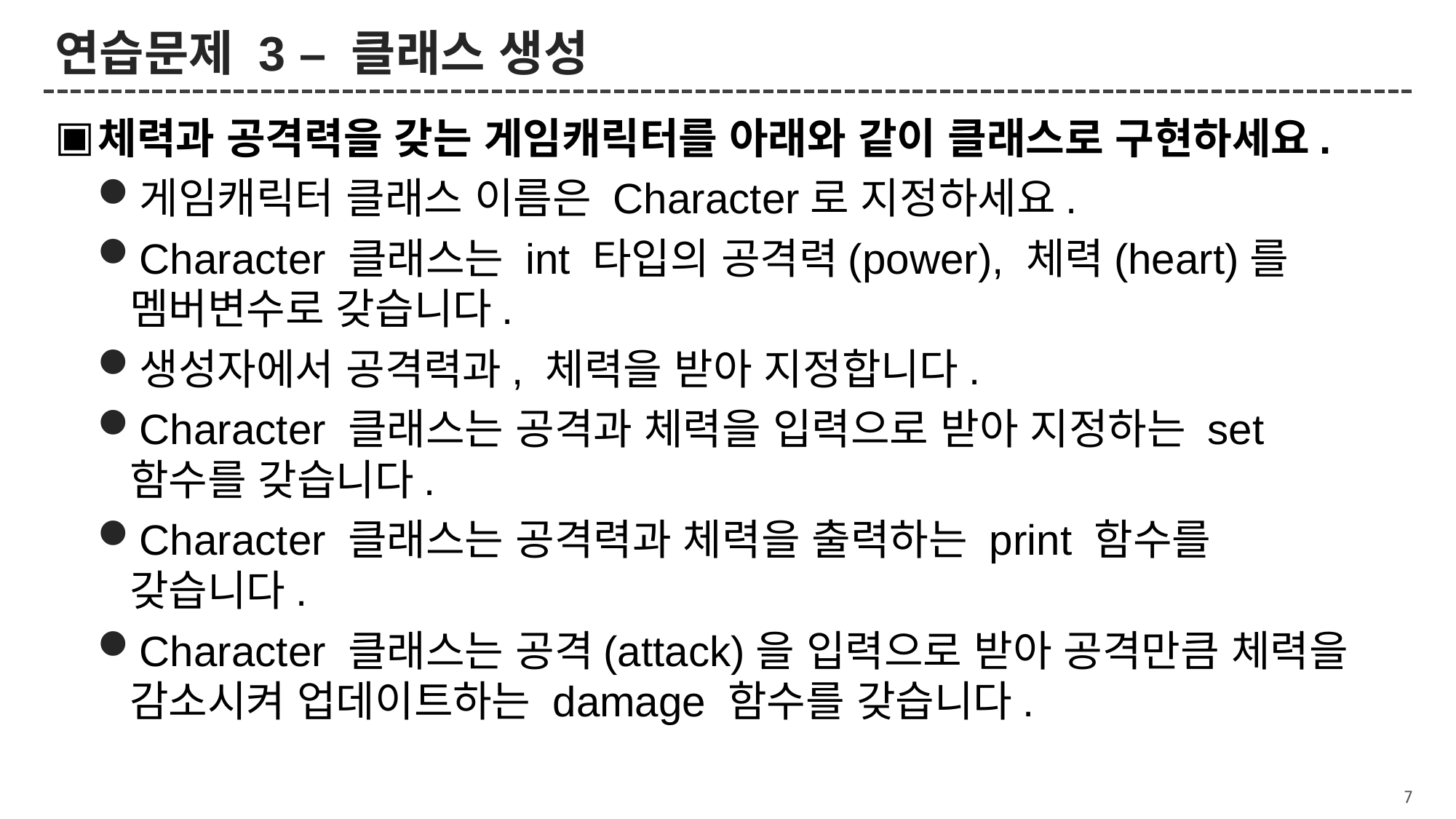

# 연습문제 3 – 클래스 생성
체력과 공격력을 갖는 게임캐릭터를 아래와 같이 클래스로 구현하세요.
게임캐릭터 클래스 이름은 Character로 지정하세요.
Character 클래스는 int 타입의 공격력(power), 체력(heart)를 멤버변수로 갖습니다.
생성자에서 공격력과, 체력을 받아 지정합니다.
Character 클래스는 공격과 체력을 입력으로 받아 지정하는 set 함수를 갖습니다.
Character 클래스는 공격력과 체력을 출력하는 print 함수를 갖습니다.
Character 클래스는 공격(attack)을 입력으로 받아 공격만큼 체력을 감소시켜 업데이트하는 damage 함수를 갖습니다.